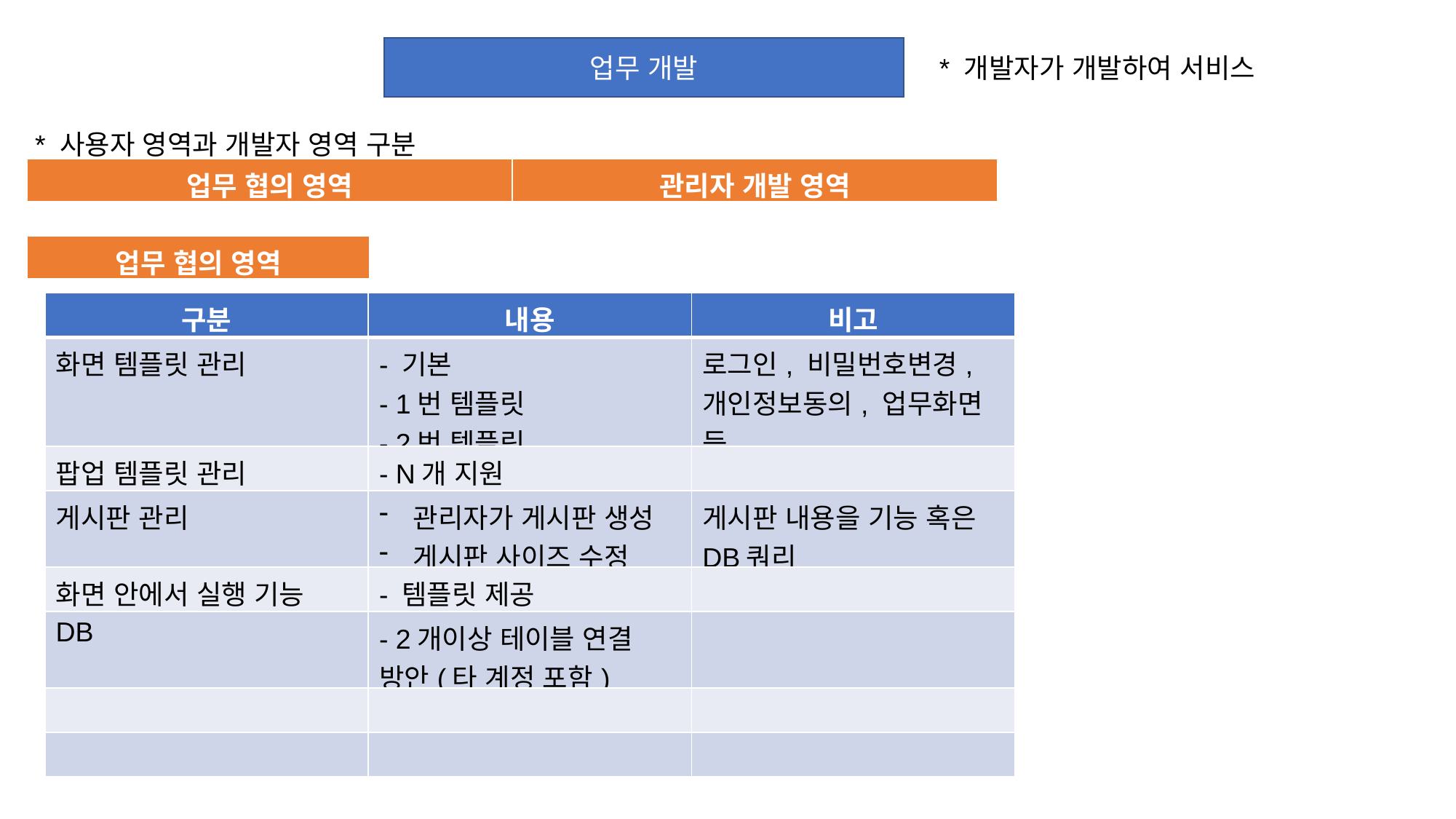

업무 개발
* 개발자가 개발하여 서비스
* 사용자 영역과 개발자 영역 구분
| 업무 협의 영역 | 관리자 개발 영역 |
| --- | --- |
| 업무 협의 영역 |
| --- |
| 구분 | 내용 | 비고 |
| --- | --- | --- |
| 화면 템플릿 관리 | - 기본 - 1번 템플릿 - 2번 템플릿 | 로그인, 비밀번호변경, 개인정보동의, 업무화면 등 |
| 팝업 템플릿 관리 | - N개 지원 |  |
| 게시판 관리 | 관리자가 게시판 생성 게시판 사이즈 수정 | 게시판 내용을 기능 혹은 DB쿼리 |
| 화면 안에서 실행 기능 | - 템플릿 제공 |  |
| DB | - 2개이상 테이블 연결 방안(타 계정 포함) |  |
|  |  |  |
|  |  |  |